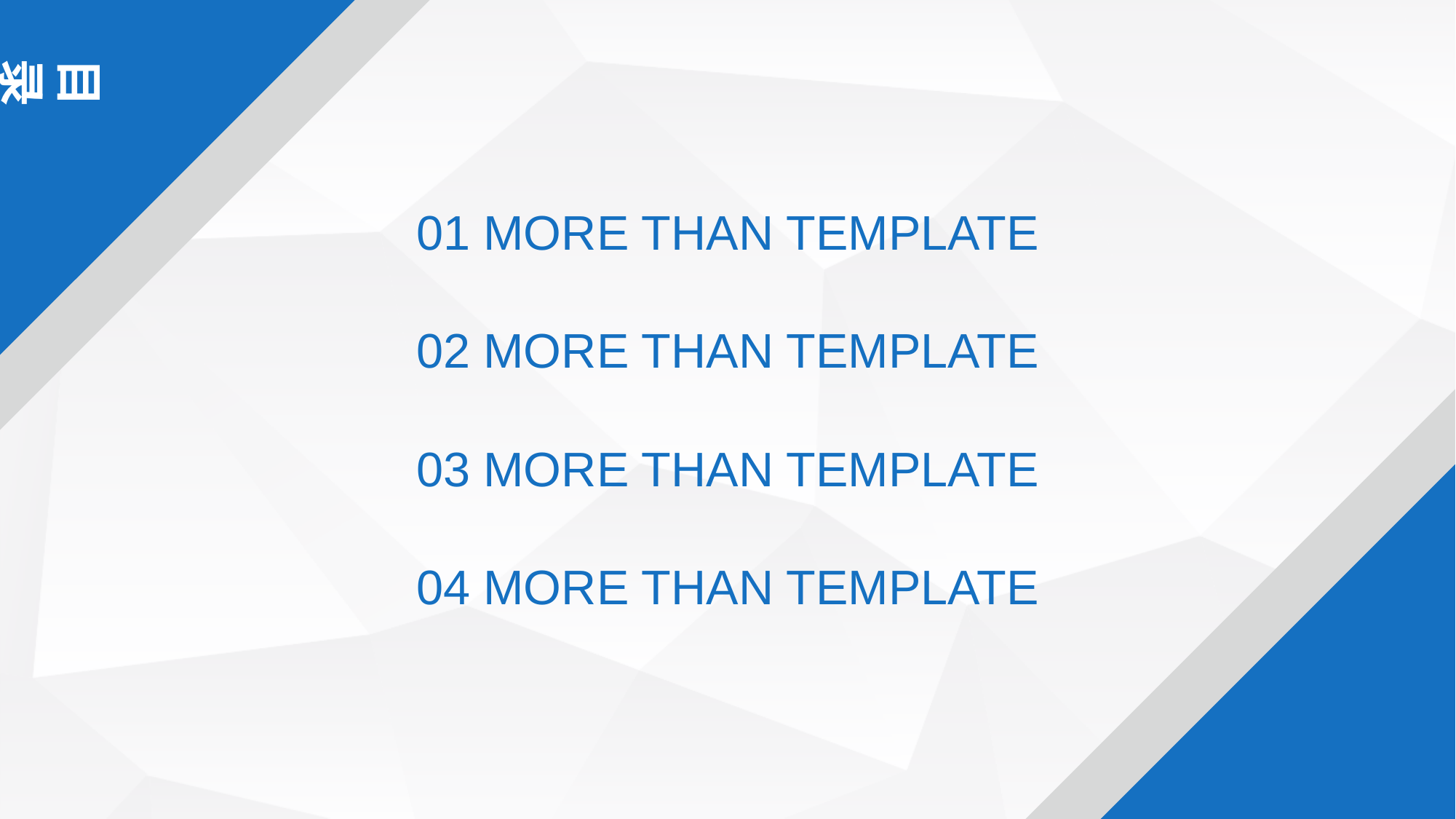

目录
01 MORE THAN TEMPLATE
02 MORE THAN TEMPLATE

03 MORE THAN TEMPLATE

04 MORE THAN TEMPLATE